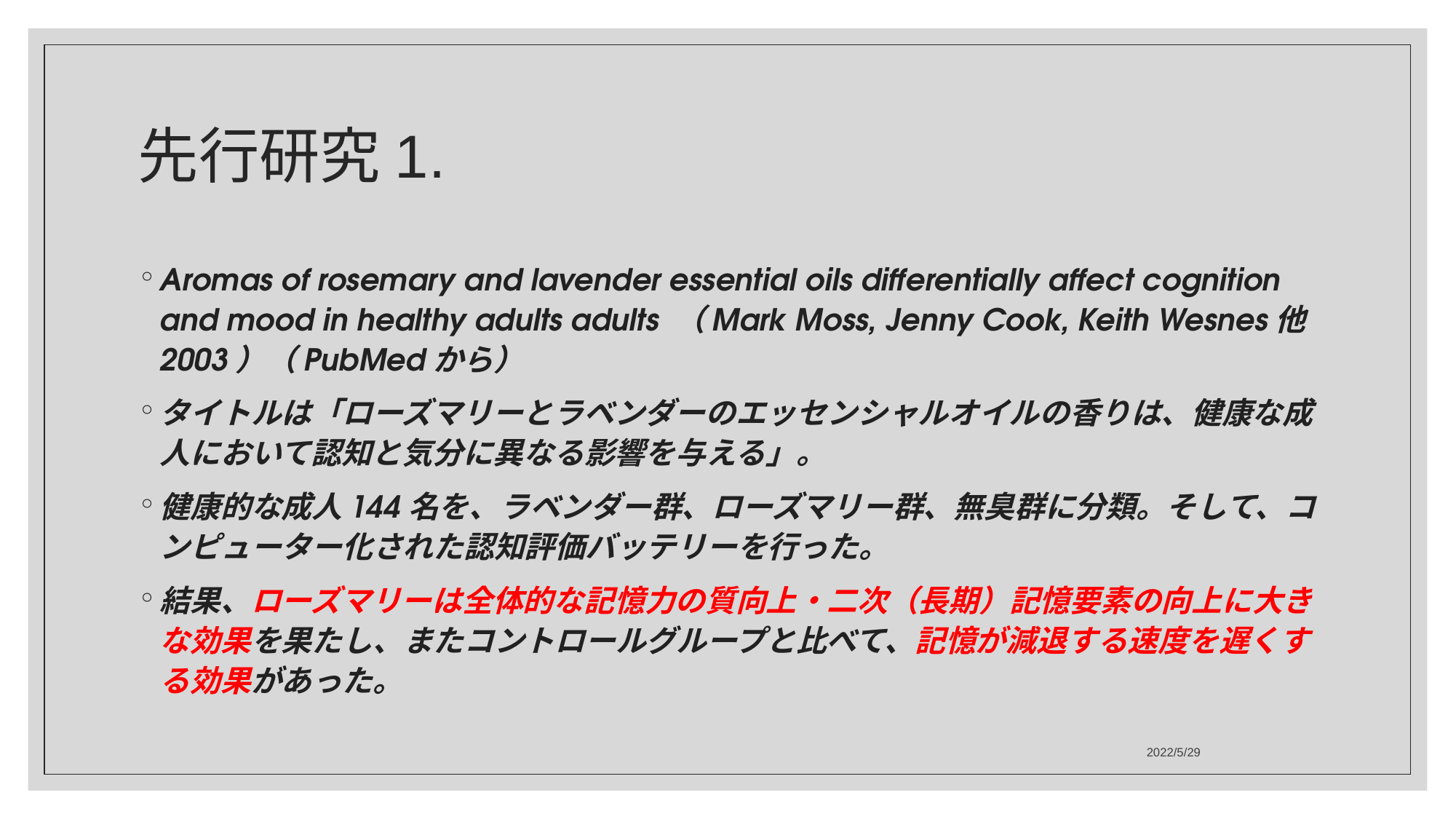

# 先行研究1.
Aromas of rosemary and lavender essential oils differentially affect cognition and mood in healthy adults adults （Mark Moss, Jenny Cook, Keith Wesnes他2003）（PubMedから）
タイトルは「ローズマリーとラベンダーのエッセンシャルオイルの香りは、健康な成人において認知と気分に異なる影響を与える」。
健康的な成人144名を、ラベンダー群、ローズマリー群、無臭群に分類。そして、コンピューター化された認知評価バッテリーを行った。
結果、ローズマリーは全体的な記憶力の質向上・二次（長期）記憶要素の向上に大きな効果を果たし、またコントロールグループと比べて、記憶が減退する速度を遅くする効果があった。
2022/5/29